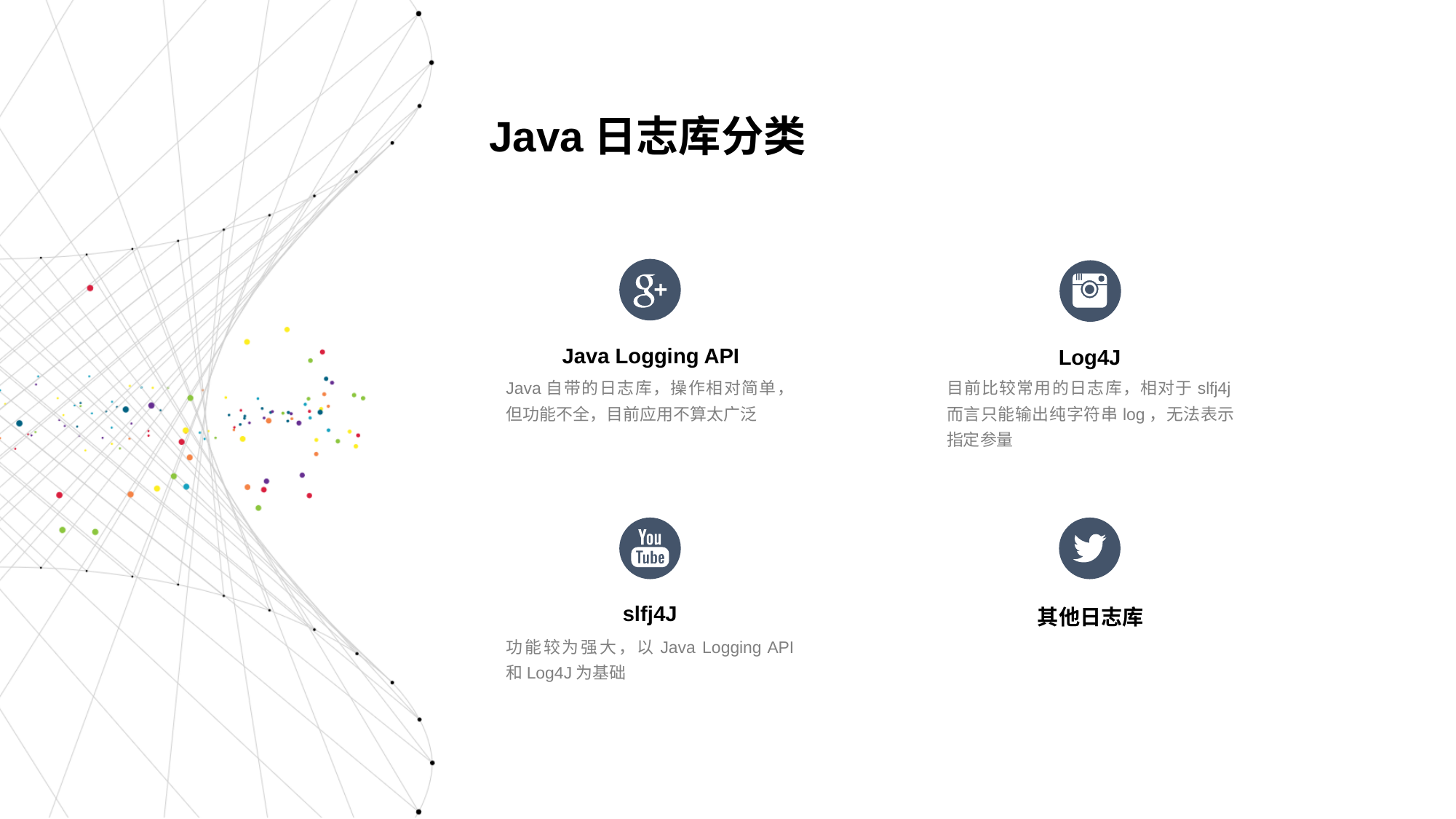

Java日志库分类

Java Logging API
Log4J
Java自带的日志库，操作相对简单，但功能不全，目前应用不算太广泛
目前比较常用的日志库，相对于slfj4j而言只能输出纯字符串log，无法表示指定参量

slfj4J
其他日志库
功能较为强大，以Java Logging API 和Log4J为基础